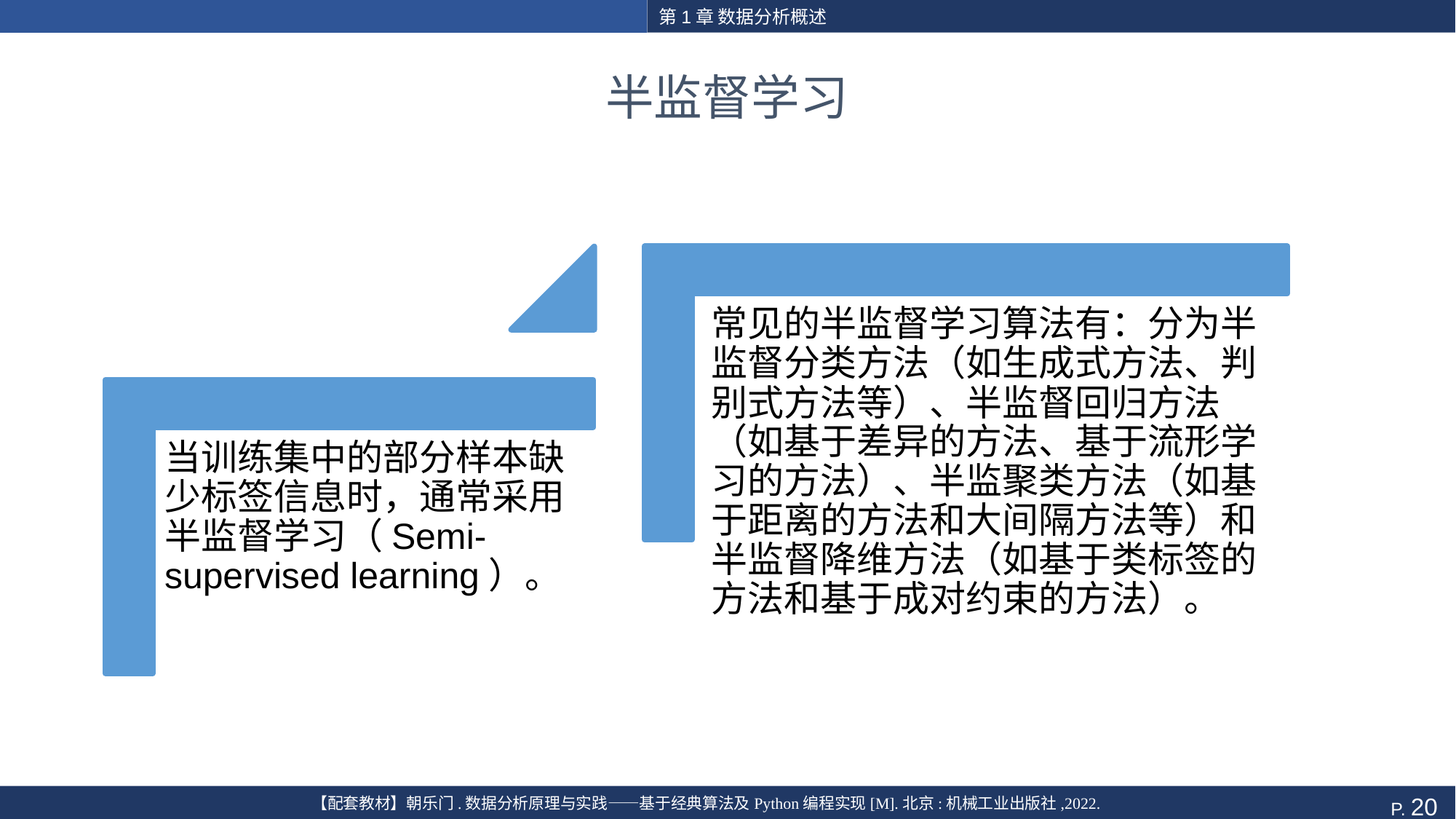

第1章 数据分析概述
# 半监督学习
当训练集中的部分样本缺少标签信息时，通常采用半监督学习（Semi-supervised learning）。
常见的半监督学习算法有：分为半监督分类方法（如生成式方法、判别式方法等）、半监督回归方法（如基于差异的方法、基于流形学习的方法）、半监聚类方法（如基于距离的方法和大间隔方法等）和半监督降维方法（如基于类标签的方法和基于成对约束的方法）。